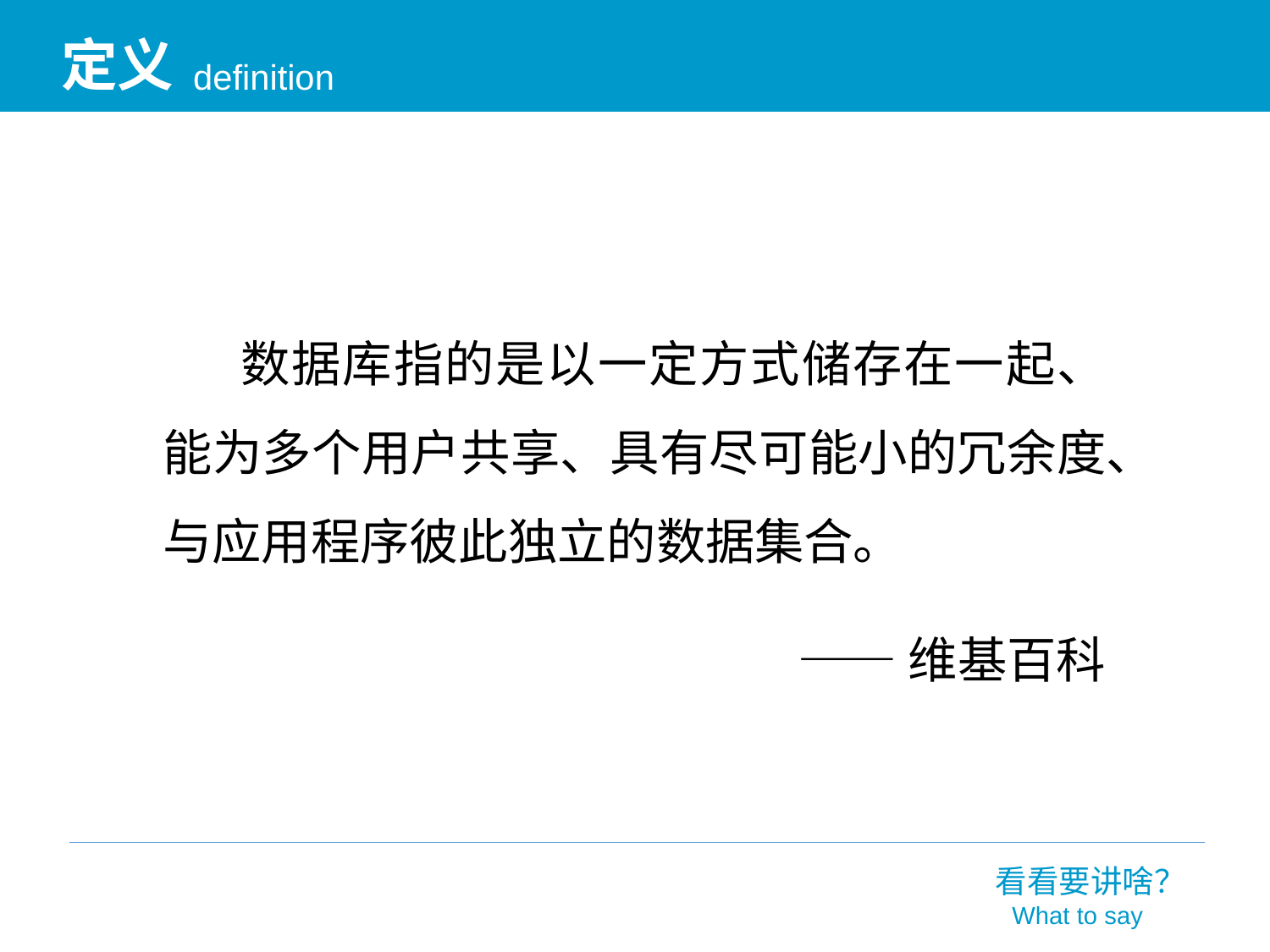

定义
definition
     数据库指的是以一定方式储存在一起、能为多个用户共享、具有尽可能小的冗余度、与应用程序彼此独立的数据集合。

					——维基百科
看看要讲啥？
What to say